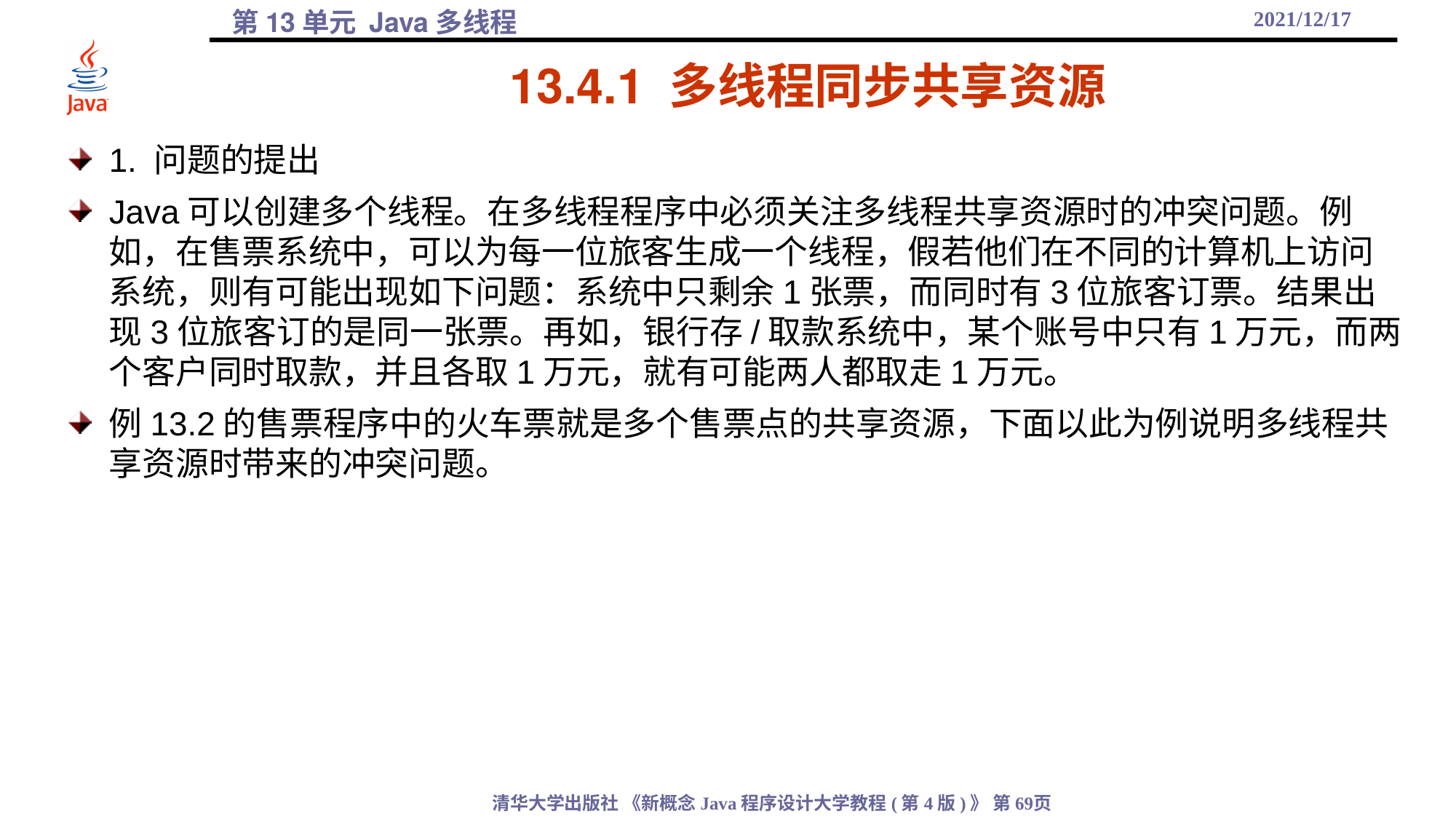

2021/12/17
# 13.4.1 多线程同步共享资源
1. 问题的提出
Java可以创建多个线程。在多线程程序中必须关注多线程共享资源时的冲突问题。例如，在售票系统中，可以为每一位旅客生成一个线程，假若他们在不同的计算机上访问系统，则有可能出现如下问题：系统中只剩余1张票，而同时有3位旅客订票。结果出现3位旅客订的是同一张票。再如，银行存/取款系统中，某个账号中只有1万元，而两个客户同时取款，并且各取1万元，就有可能两人都取走1万元。
例13.2的售票程序中的火车票就是多个售票点的共享资源，下面以此为例说明多线程共享资源时带来的冲突问题。